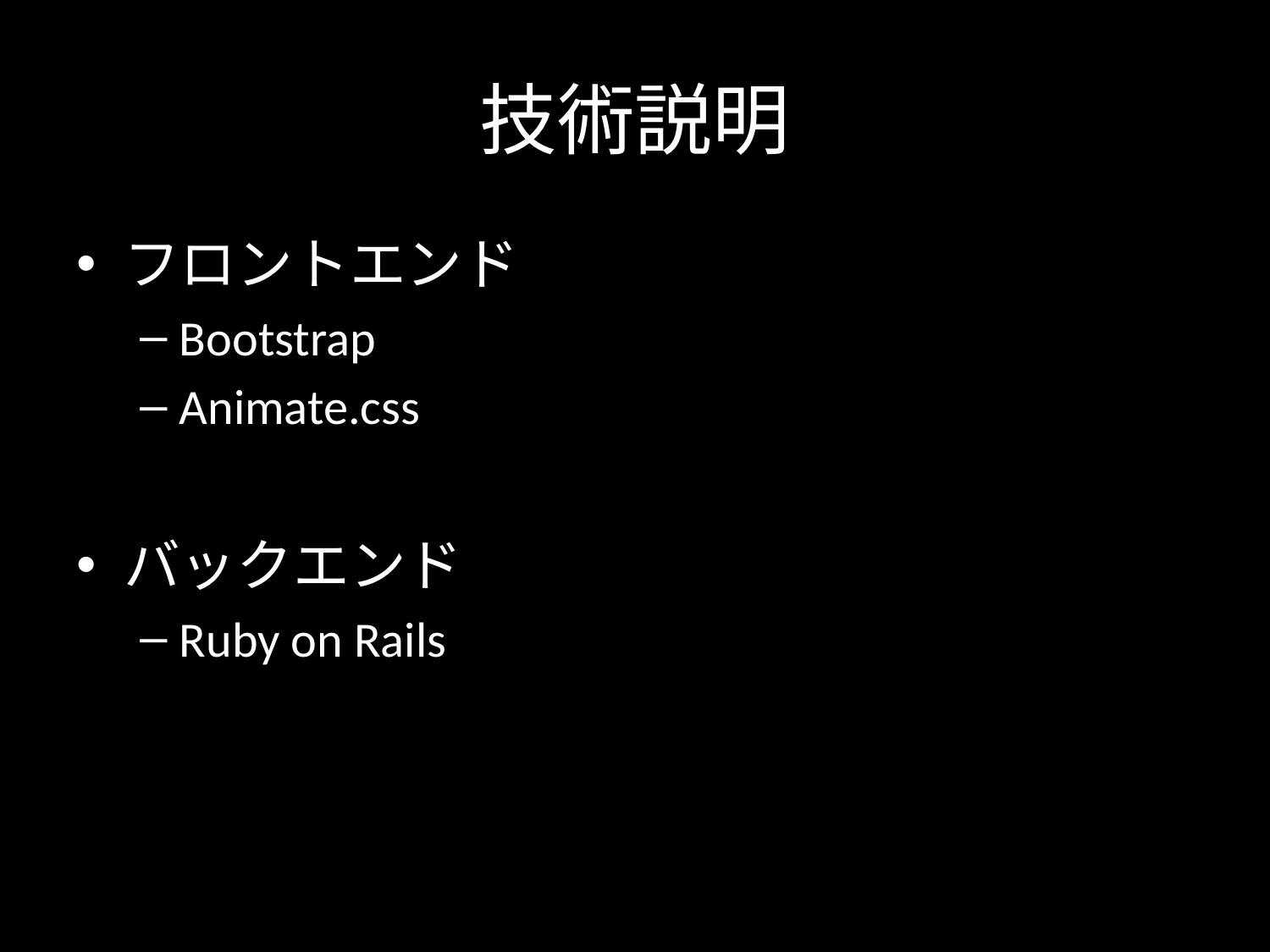

# 技術説明
フロントエンド
Bootstrap
Animate.css

バックエンド
Ruby on Rails